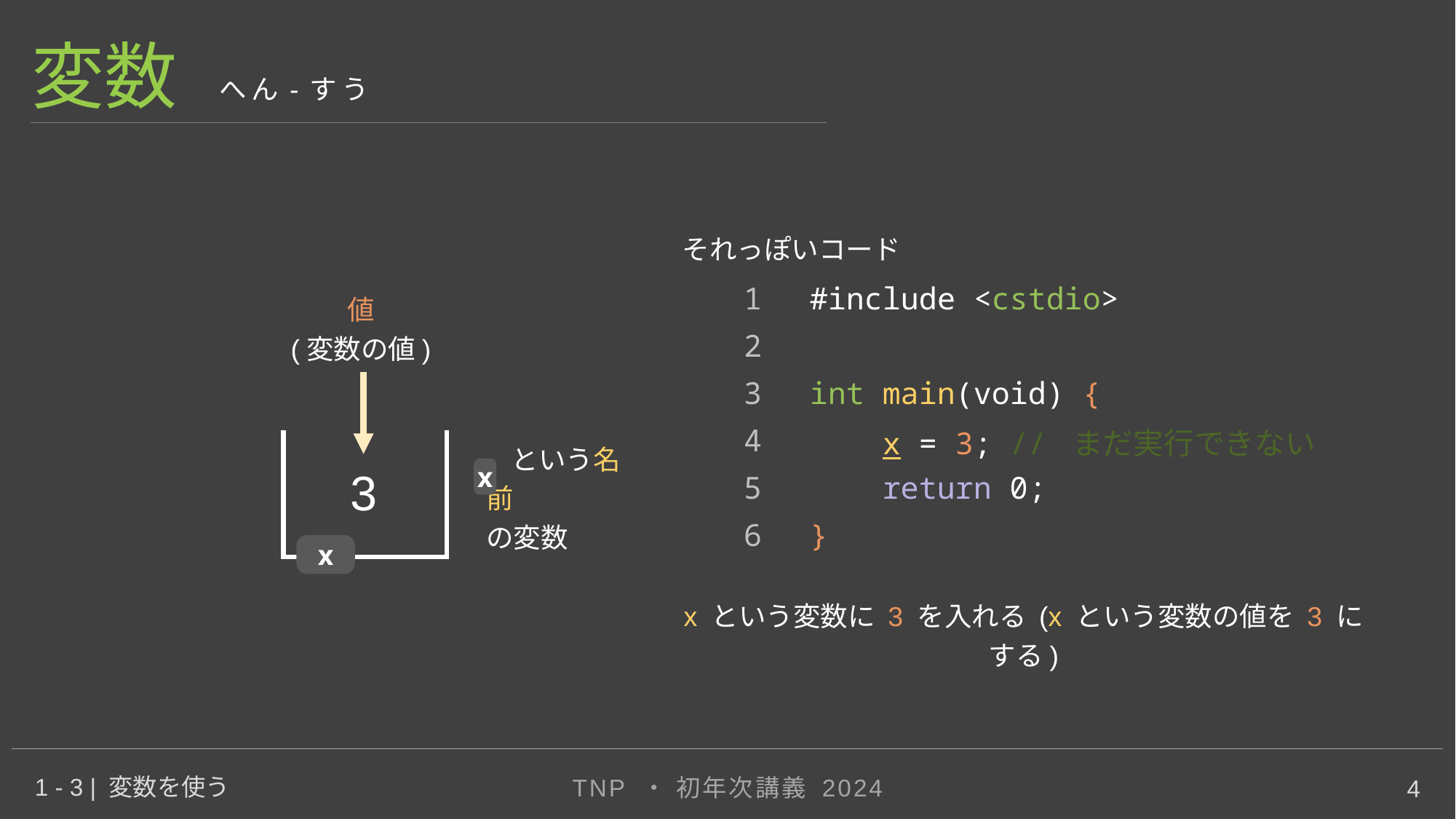

変数
へん-すう
それっぽいコード
| 1 |  | #include <cstdio> |
| --- | --- | --- |
| 2 |  |  |
| 3 |  | int main(void) { |
| 4 |  | x = 3; // まだ実行できない |
| 5 |  | return 0; |
| 6 |  | } |
値
(変数の値)
   という名前
の変数
3
x
x
x という変数に 3 を入れる (x という変数の値を 3 にする)
4
1 - 3 | 変数を使う